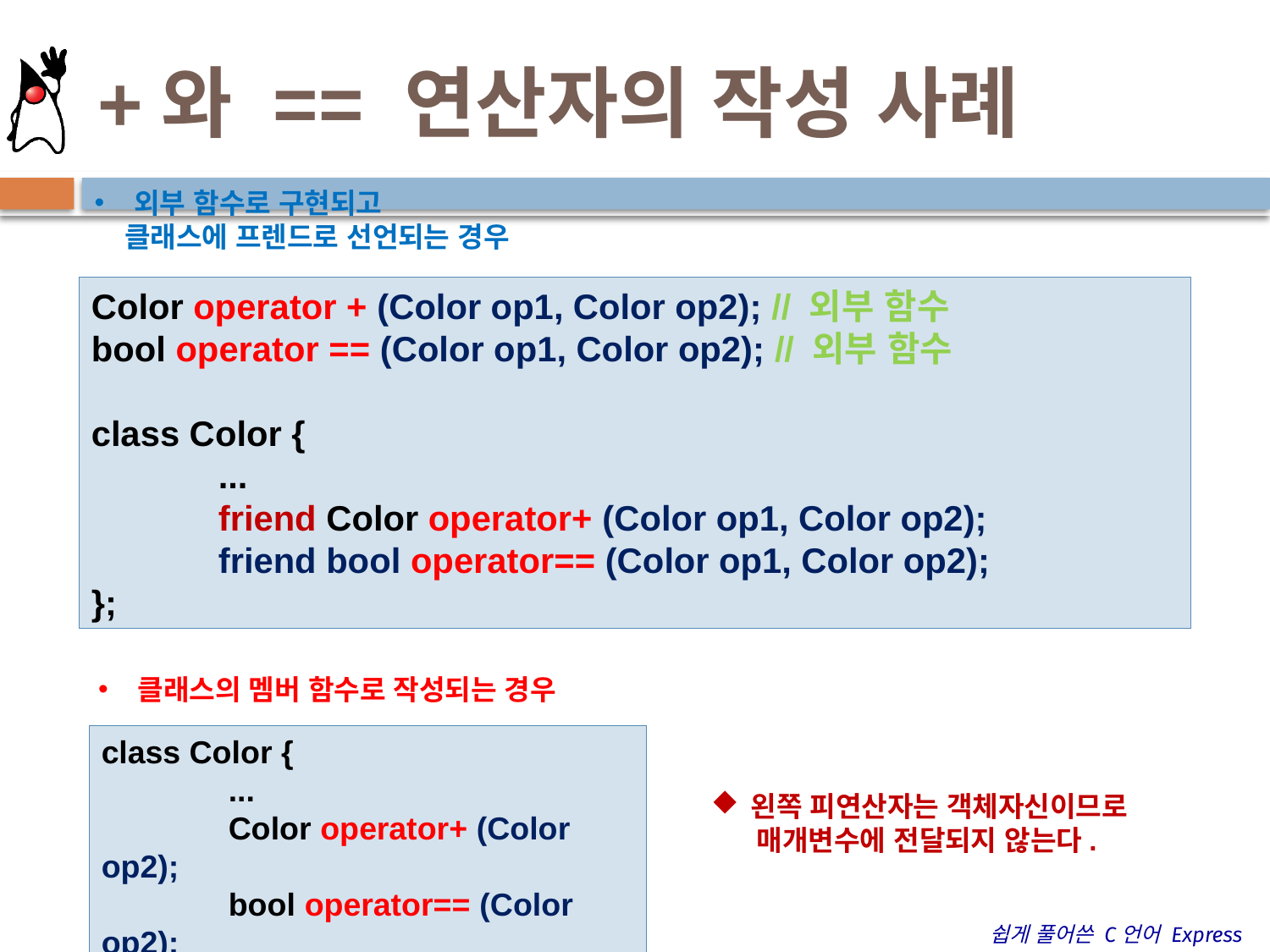

# +와 == 연산자의 작성 사례
14
외부 함수로 구현되고
   클래스에 프렌드로 선언되는 경우
Color operator + (Color op1, Color op2); // 외부 함수
bool operator == (Color op1, Color op2); // 외부 함수

class Color {
	...
	friend Color operator+ (Color op1, Color op2);
	friend bool operator== (Color op1, Color op2);
};
클래스의 멤버 함수로 작성되는 경우
class Color {
	...
	Color operator+ (Color op2);
	bool operator== (Color op2);
};
왼쪽 피연산자는 객체자신이므로
     매개변수에 전달되지 않는다.